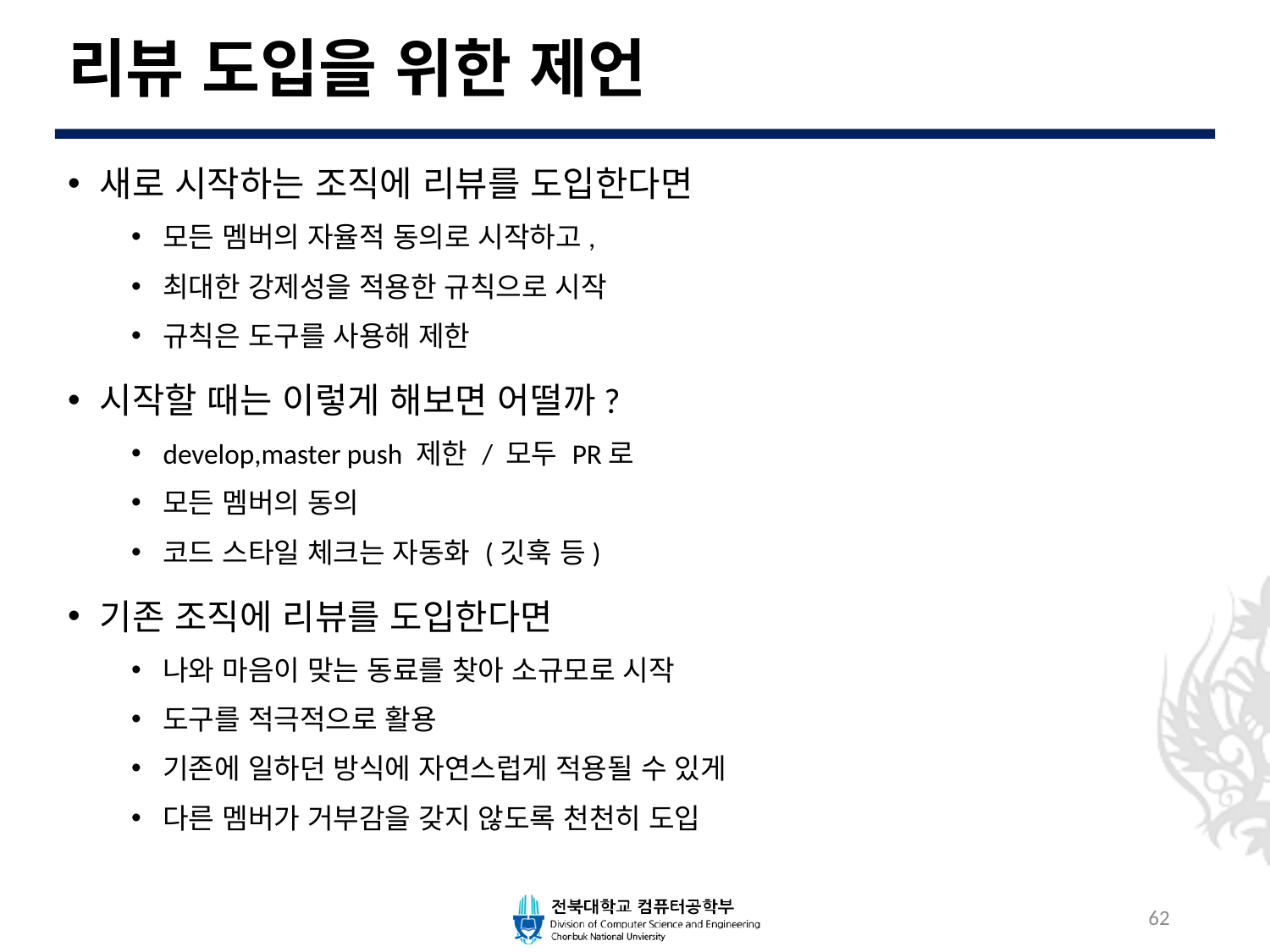

# 리뷰 도입을 위한 제언
새로 시작하는 조직에 리뷰를 도입한다면
모든 멤버의 자율적 동의로 시작하고,
최대한 강제성을 적용한 규칙으로 시작
규칙은 도구를 사용해 제한
시작할 때는 이렇게 해보면 어떨까?
develop,master push 제한 / 모두 PR로
모든 멤버의 동의
코드 스타일 체크는 자동화 (깃훅 등)
기존 조직에 리뷰를 도입한다면
나와 마음이 맞는 동료를 찾아 소규모로 시작
도구를 적극적으로 활용
기존에 일하던 방식에 자연스럽게 적용될 수 있게
다른 멤버가 거부감을 갖지 않도록 천천히 도입
62